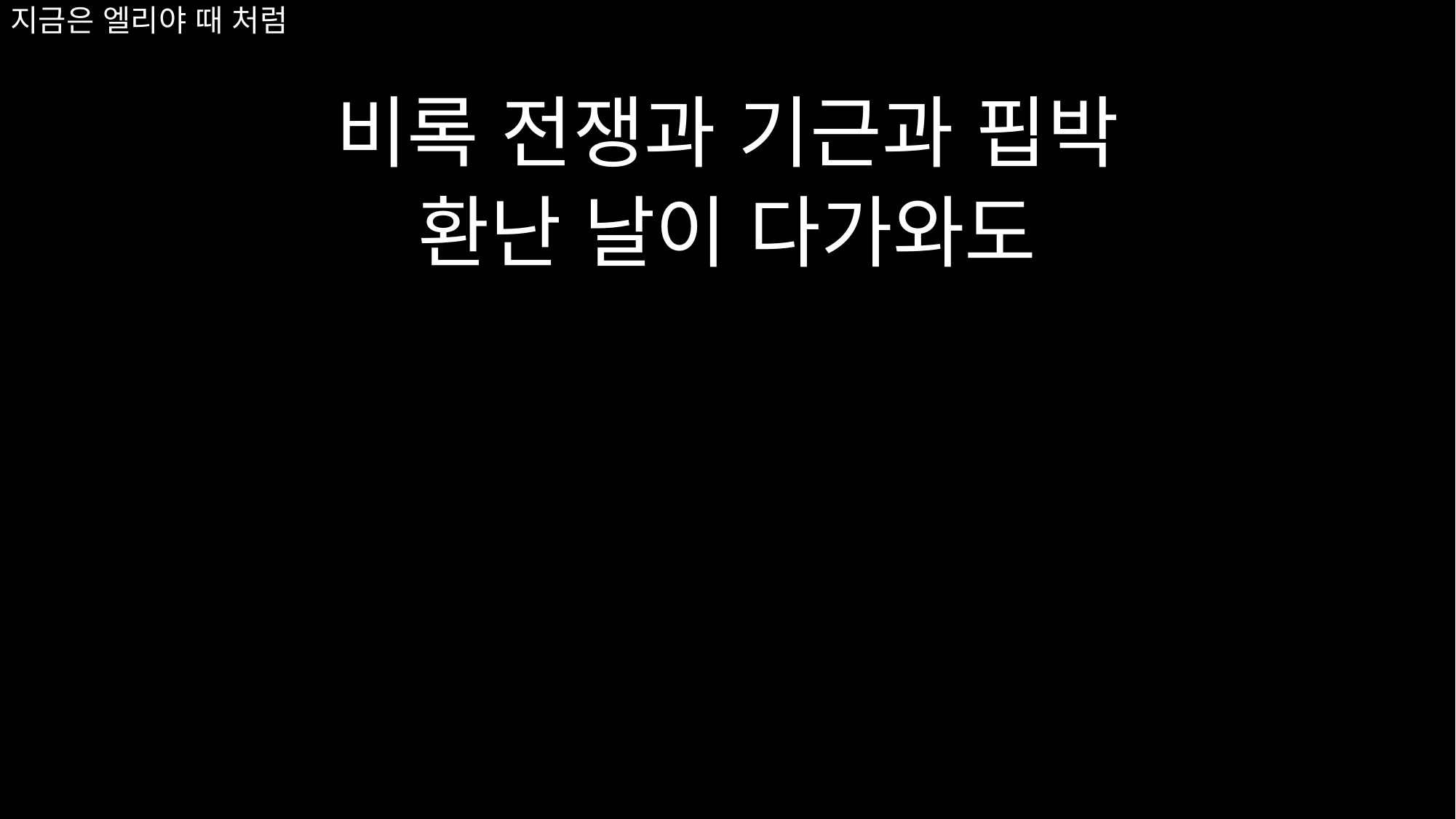

# 지금은 엘리야 때 처럼
비록 전쟁과 기근과 핍박
환난 날이 다가와도